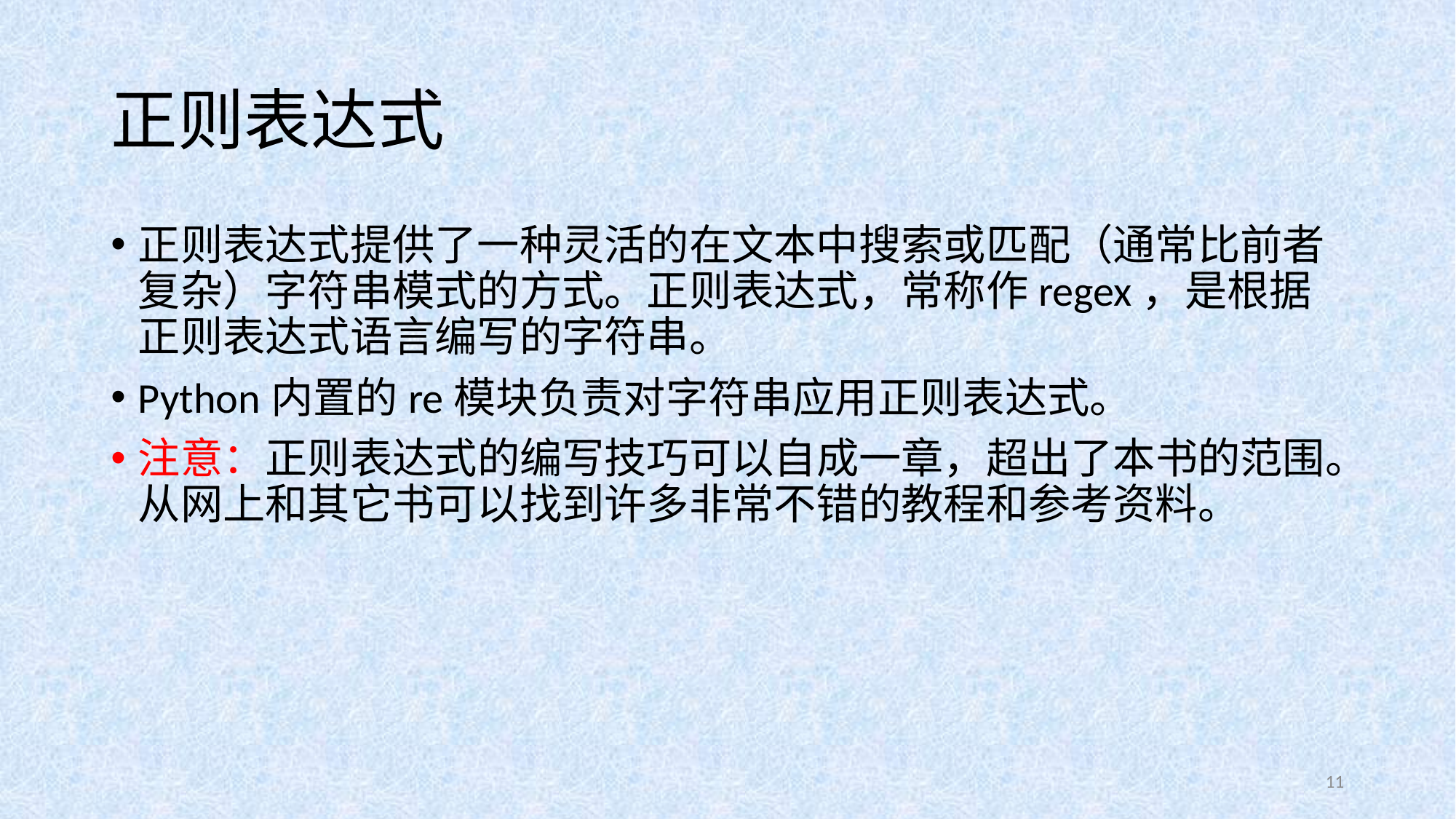

# 正则表达式
正则表达式提供了一种灵活的在文本中搜索或匹配（通常比前者复杂）字符串模式的方式。正则表达式，常称作regex，是根据正则表达式语言编写的字符串。
Python内置的re模块负责对字符串应用正则表达式。
注意：正则表达式的编写技巧可以自成一章，超出了本书的范围。从网上和其它书可以找到许多非常不错的教程和参考资料。
11